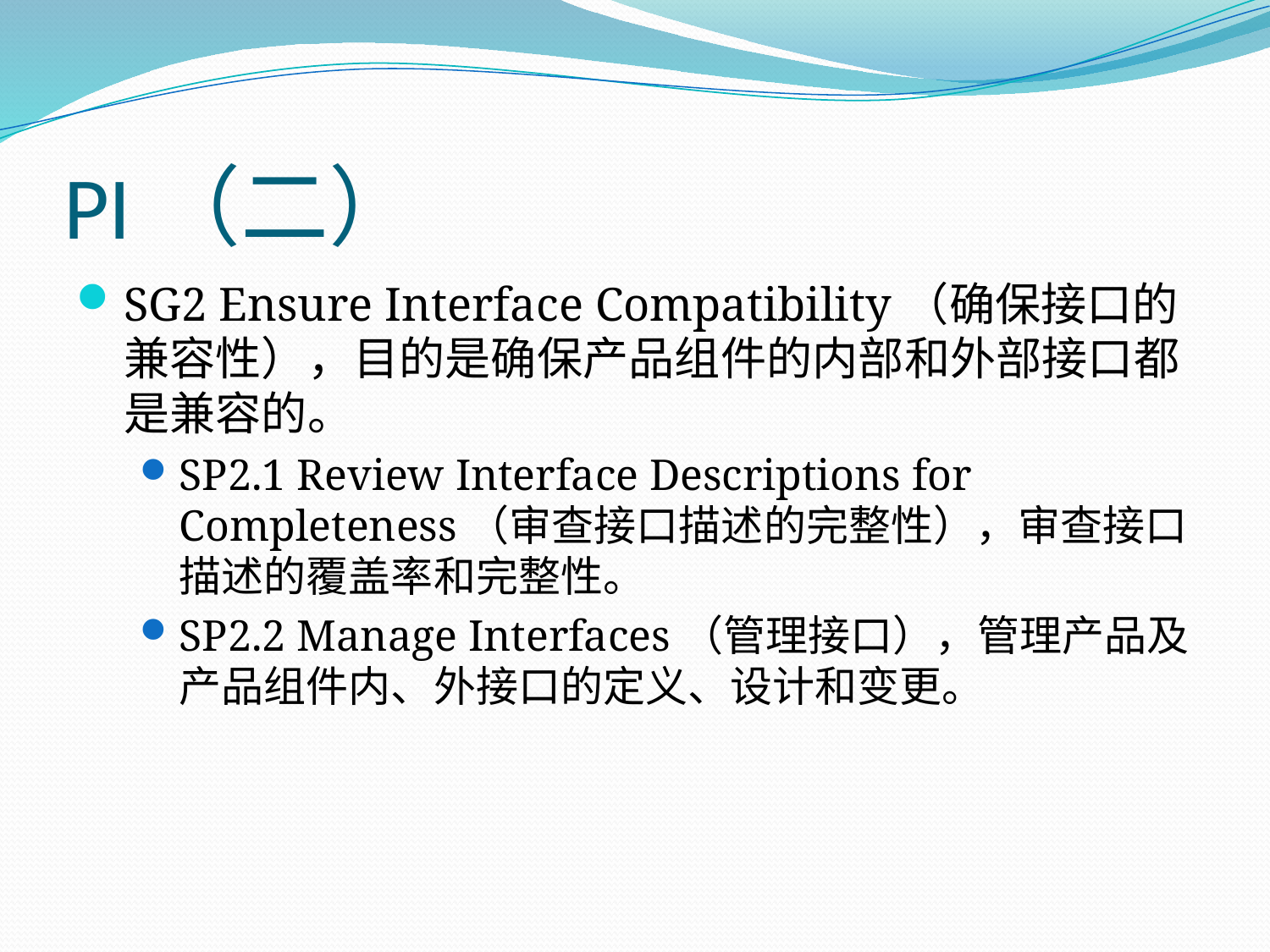

# PI（二）
SG2 Ensure Interface Compatibility（确保接口的兼容性），目的是确保产品组件的内部和外部接口都是兼容的。
SP2.1 Review Interface Descriptions for Completeness（审查接口描述的完整性），审查接口描述的覆盖率和完整性。
SP2.2 Manage Interfaces（管理接口），管理产品及产品组件内、外接口的定义、设计和变更。